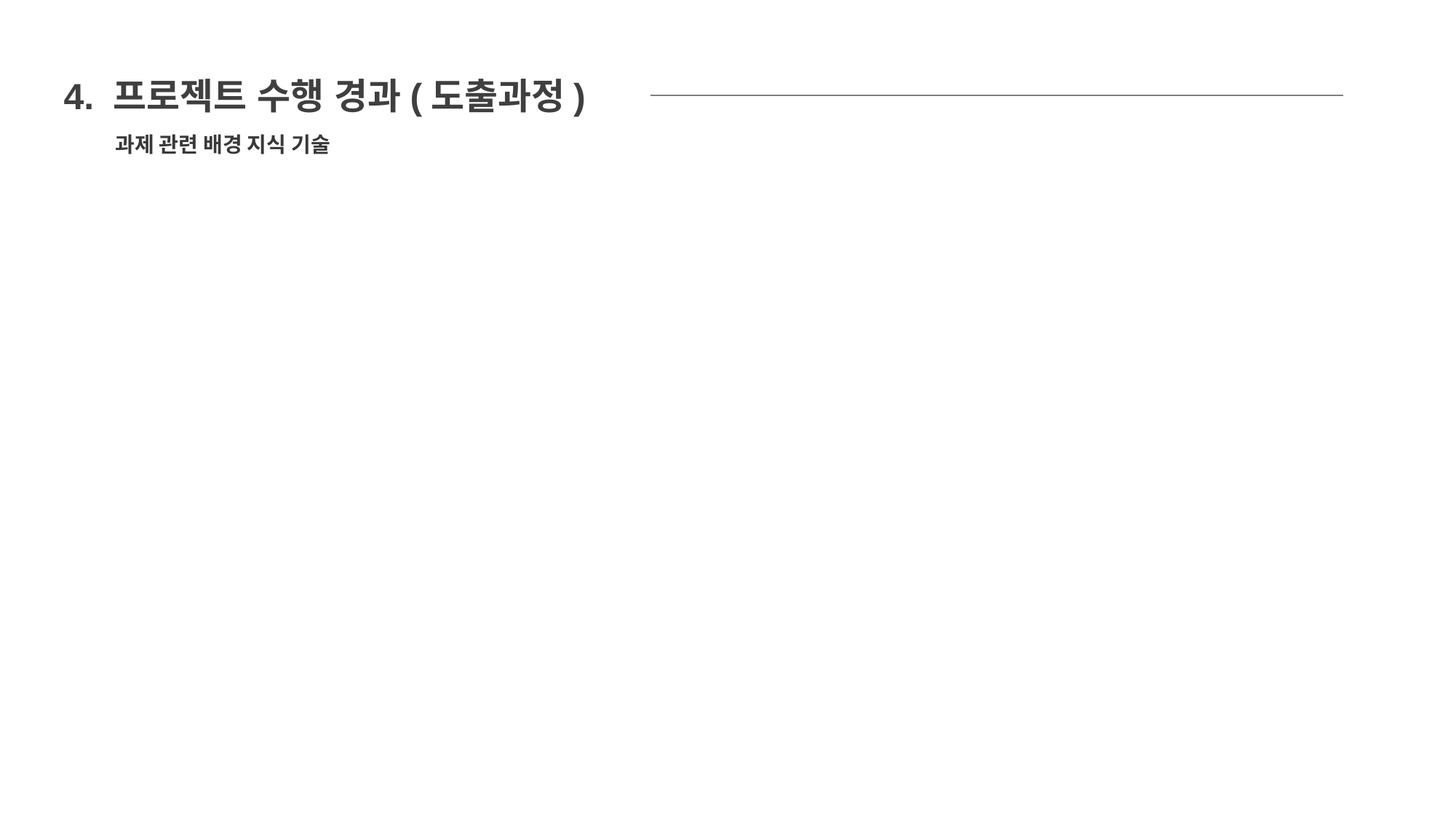

4. 프로젝트 수행 경과(도출과정)
과제 관련 배경 지식 기술